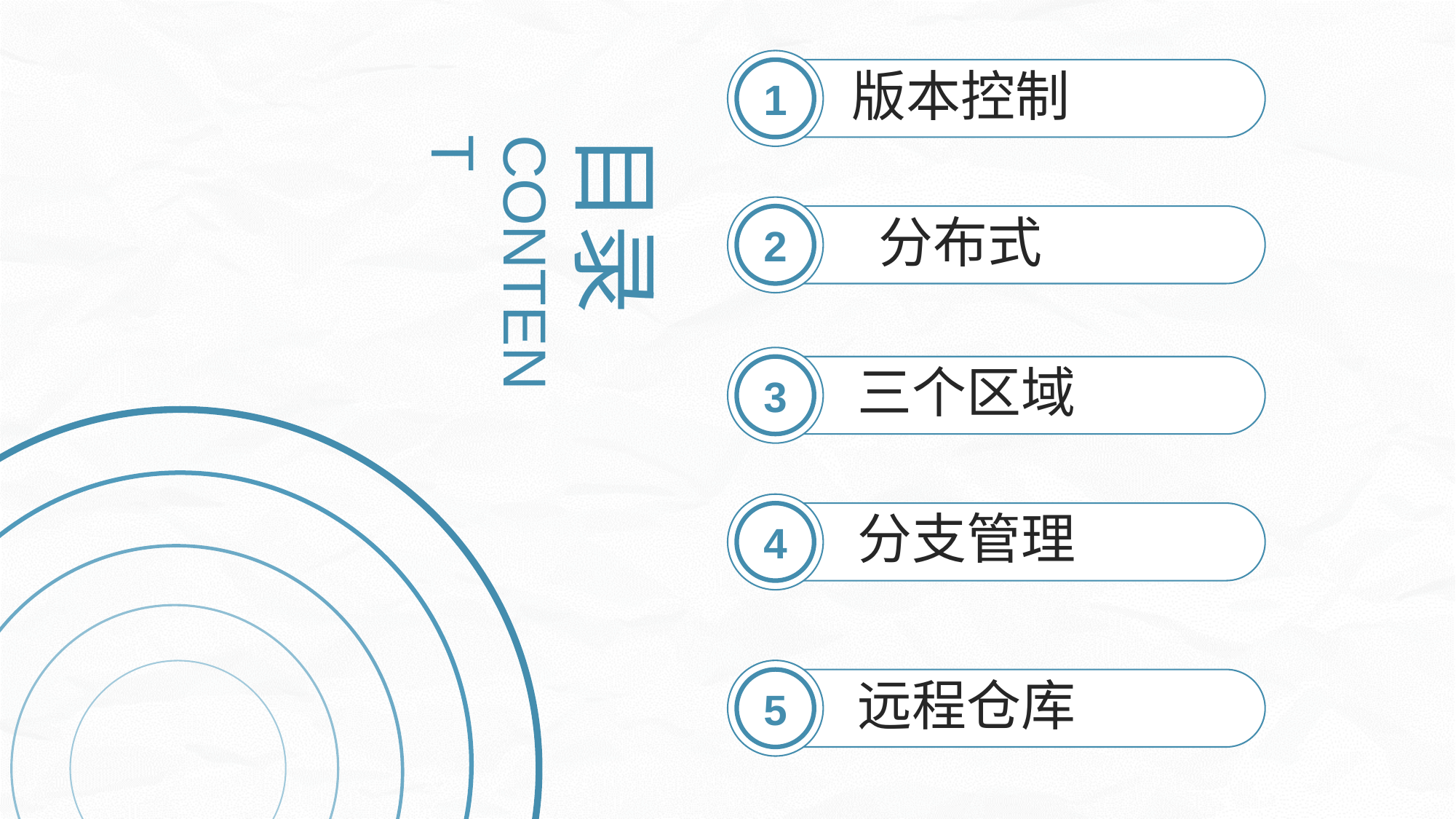

1

版本控制
目录
CONTENT

2

分布式

3

三个区域

4

分支管理

5

远程仓库